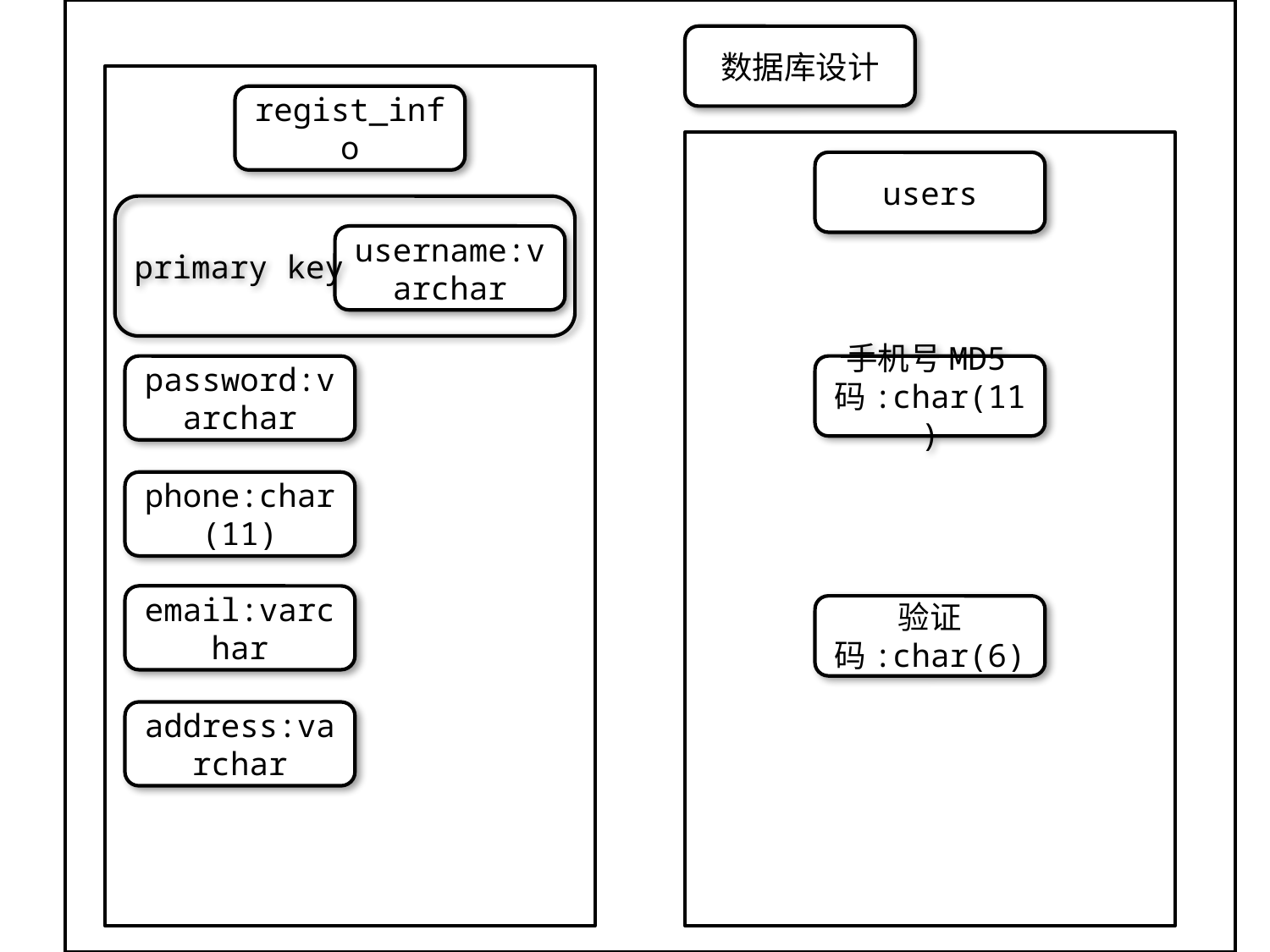

数据库设计

regist_info

users
primary key
username:varchar
password:varchar
手机号MD5码:char(11)
phone:char(11)
email:varchar
验证码:char(6)
address:varchar